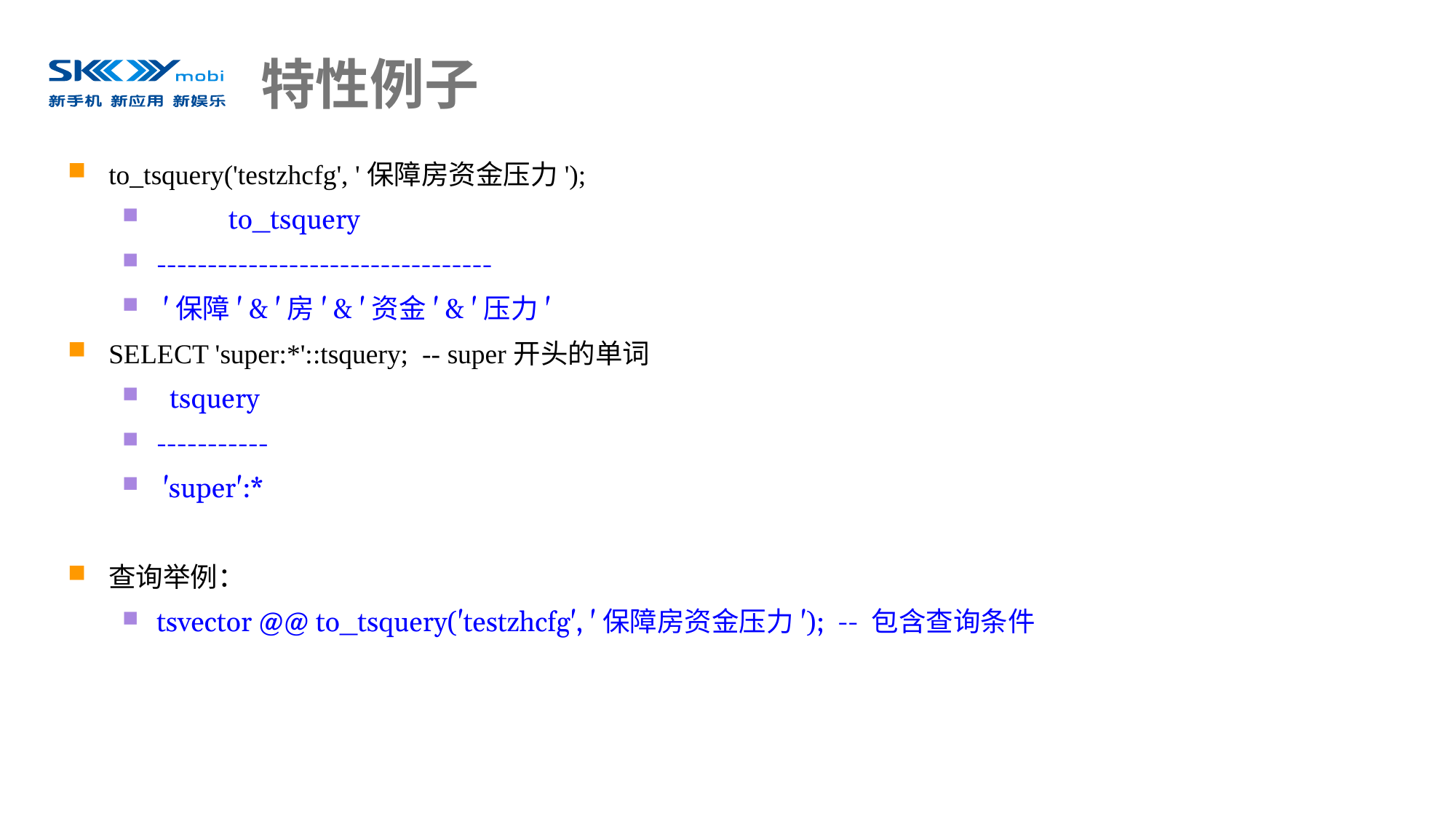

# 特性例子
to_tsquery('testzhcfg', '保障房资金压力');
           to_tsquery
---------------------------------
 '保障' & '房' & '资金' & '压力'
SELECT 'super:*'::tsquery;  -- super开头的单词
  tsquery
-----------
 'super':*

查询举例：
tsvector @@ to_tsquery('testzhcfg', '保障房资金压力');  -- 包含查询条件